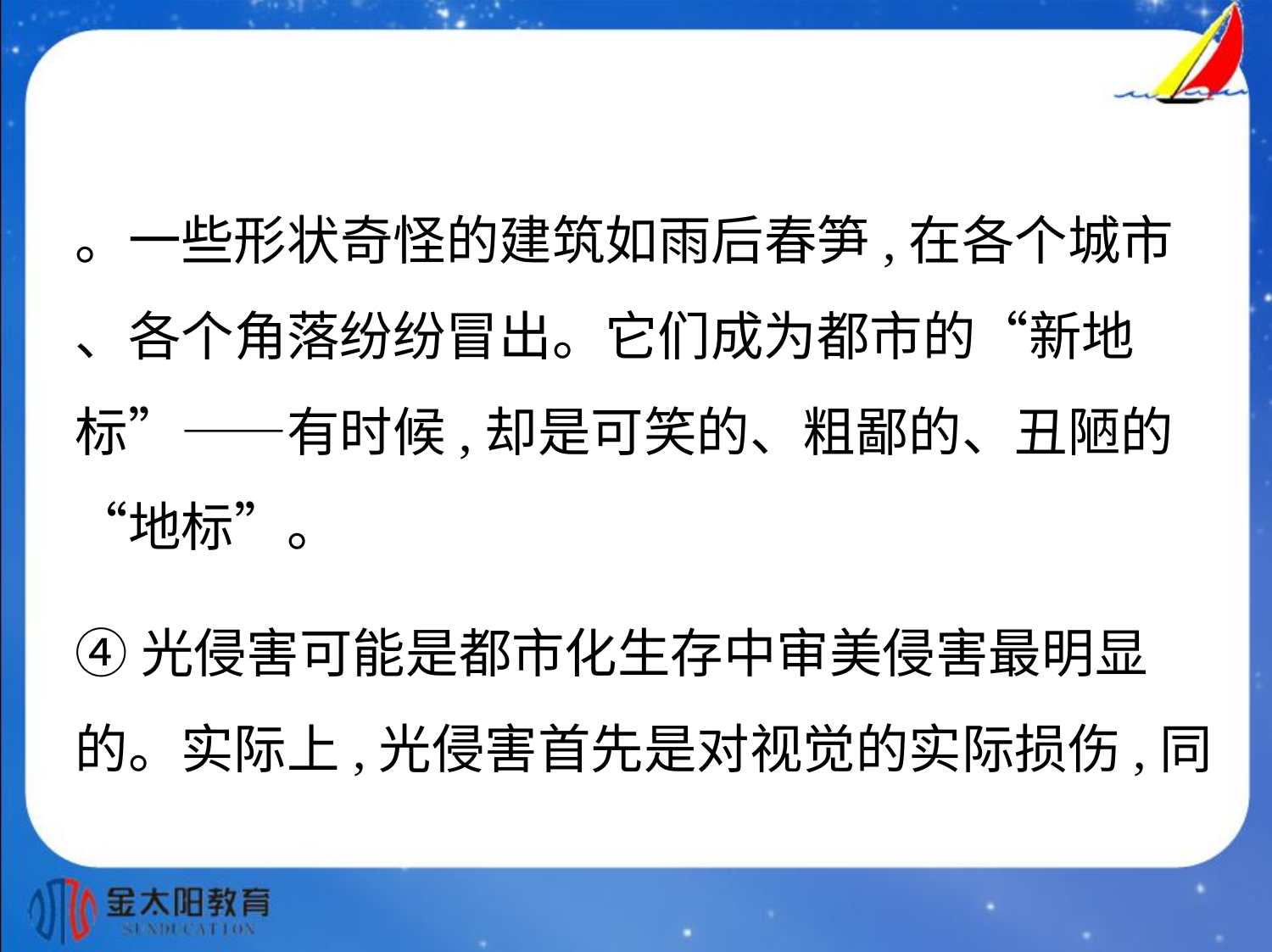

。一些形状奇怪的建筑如雨后春笋,在各个城市
、各个角落纷纷冒出。它们成为都市的“新地
标”——有时候,却是可笑的、粗鄙的、丑陋的
“地标”。
④光侵害可能是都市化生存中审美侵害最明显
的。实际上,光侵害首先是对视觉的实际损伤,同